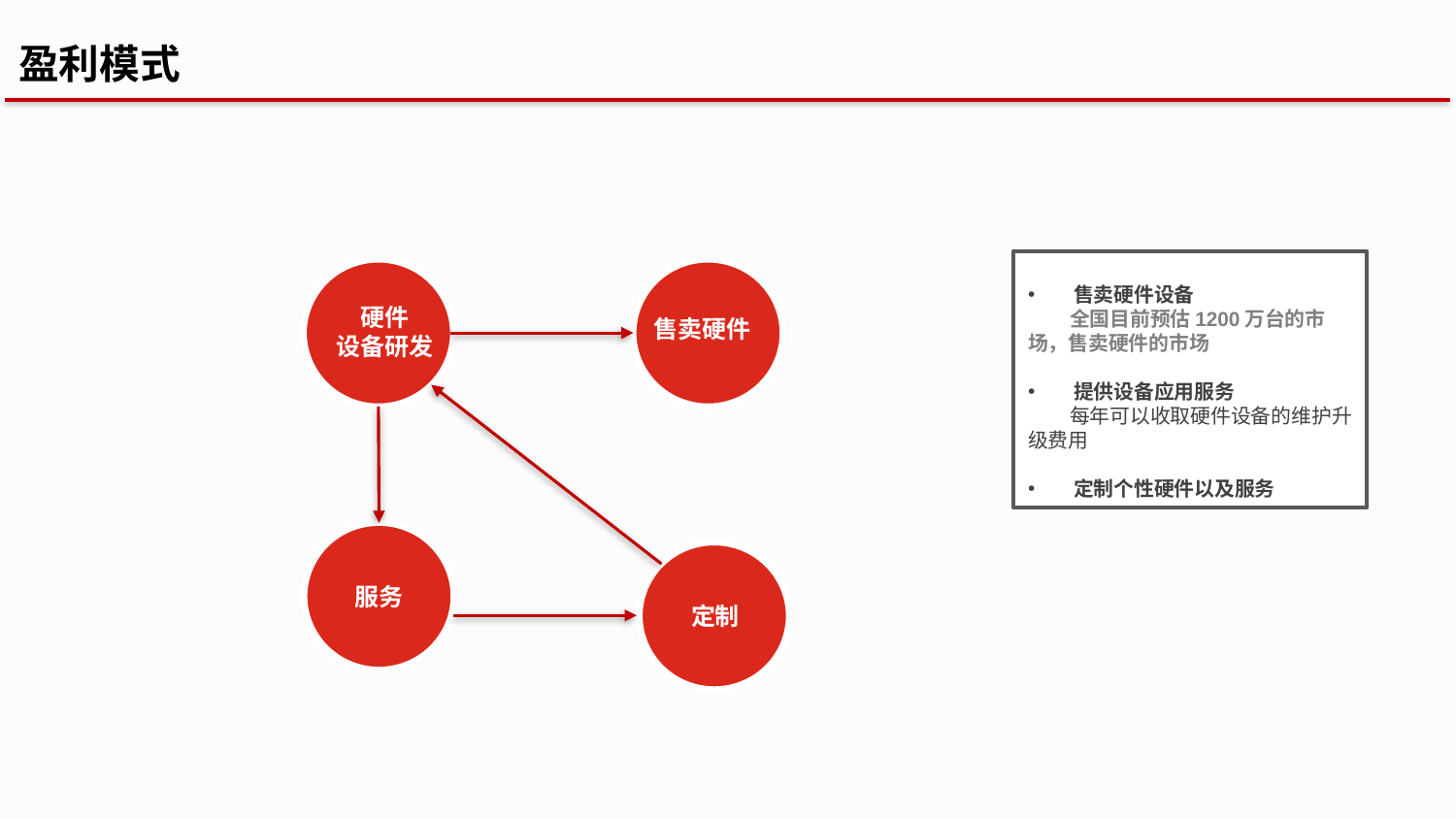

盈利模式

售卖硬件设备
        全国目前预估1200万台的市场，售卖硬件的市场

提供设备应用服务
        每年可以收取硬件设备的维护升级费用

定制个性硬件以及服务

硬件
设备研发

售卖硬件

服务

定制